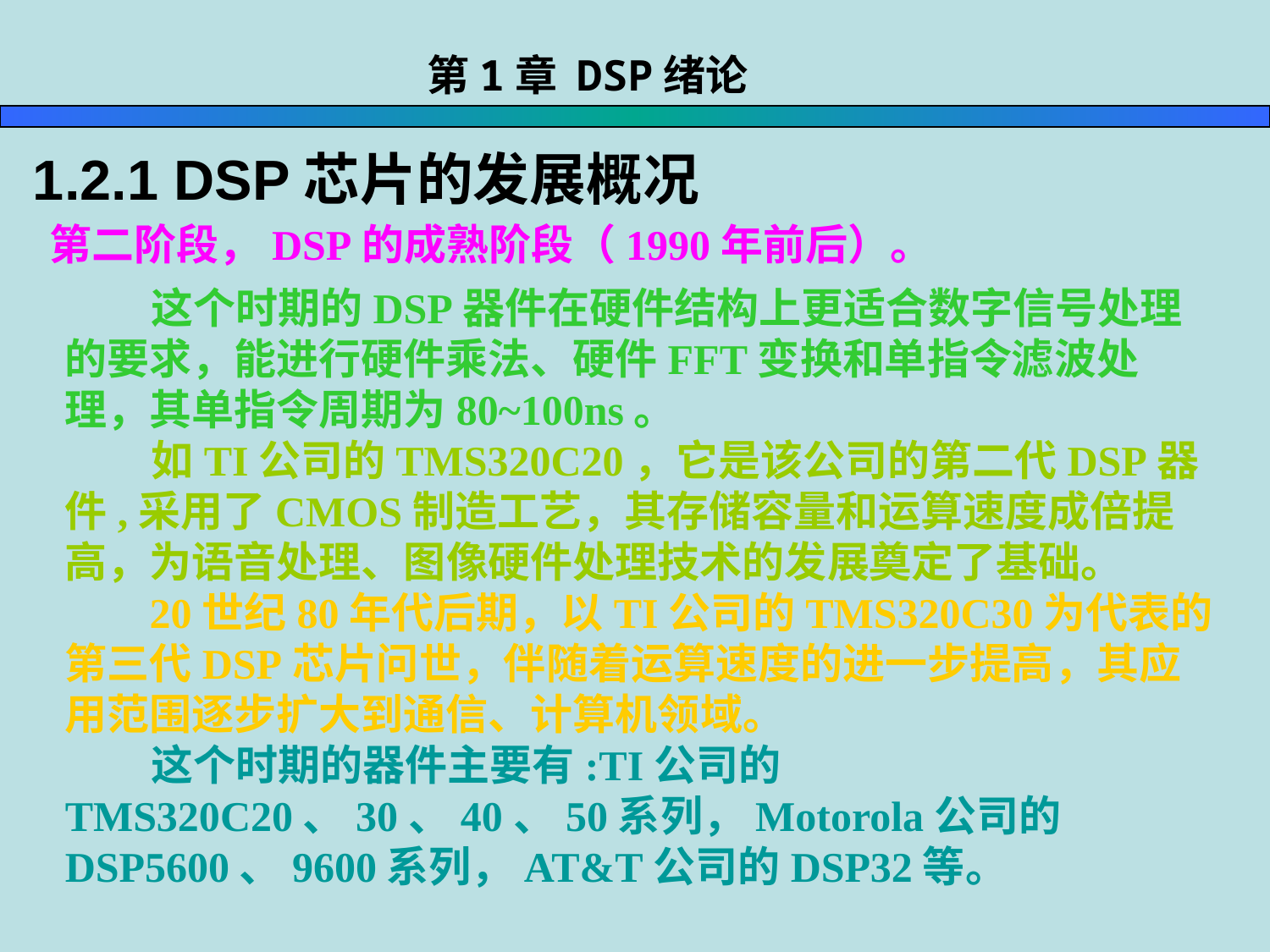

第1章 DSP绪论

1.2.1 DSP芯片的发展概况
第二阶段，DSP的成熟阶段（1990年前后）。
        这个时期的DSP器件在硬件结构上更适合数字信号处理的要求，能进行硬件乘法、硬件FFT变换和单指令滤波处理，其单指令周期为80~100ns。
        如TI公司的TMS320C20，它是该公司的第二代DSP器件,采用了CMOS制造工艺，其存储容量和运算速度成倍提高，为语音处理、图像硬件处理技术的发展奠定了基础。
        20世纪80年代后期，以TI公司的TMS320C30为代表的第三代DSP芯片问世，伴随着运算速度的进一步提高，其应用范围逐步扩大到通信、计算机领域。
        这个时期的器件主要有:TI公司的TMS320C20、30、40、50系列，Motorola公司的DSP5600、9600系列，AT&T公司的DSP32等。
10